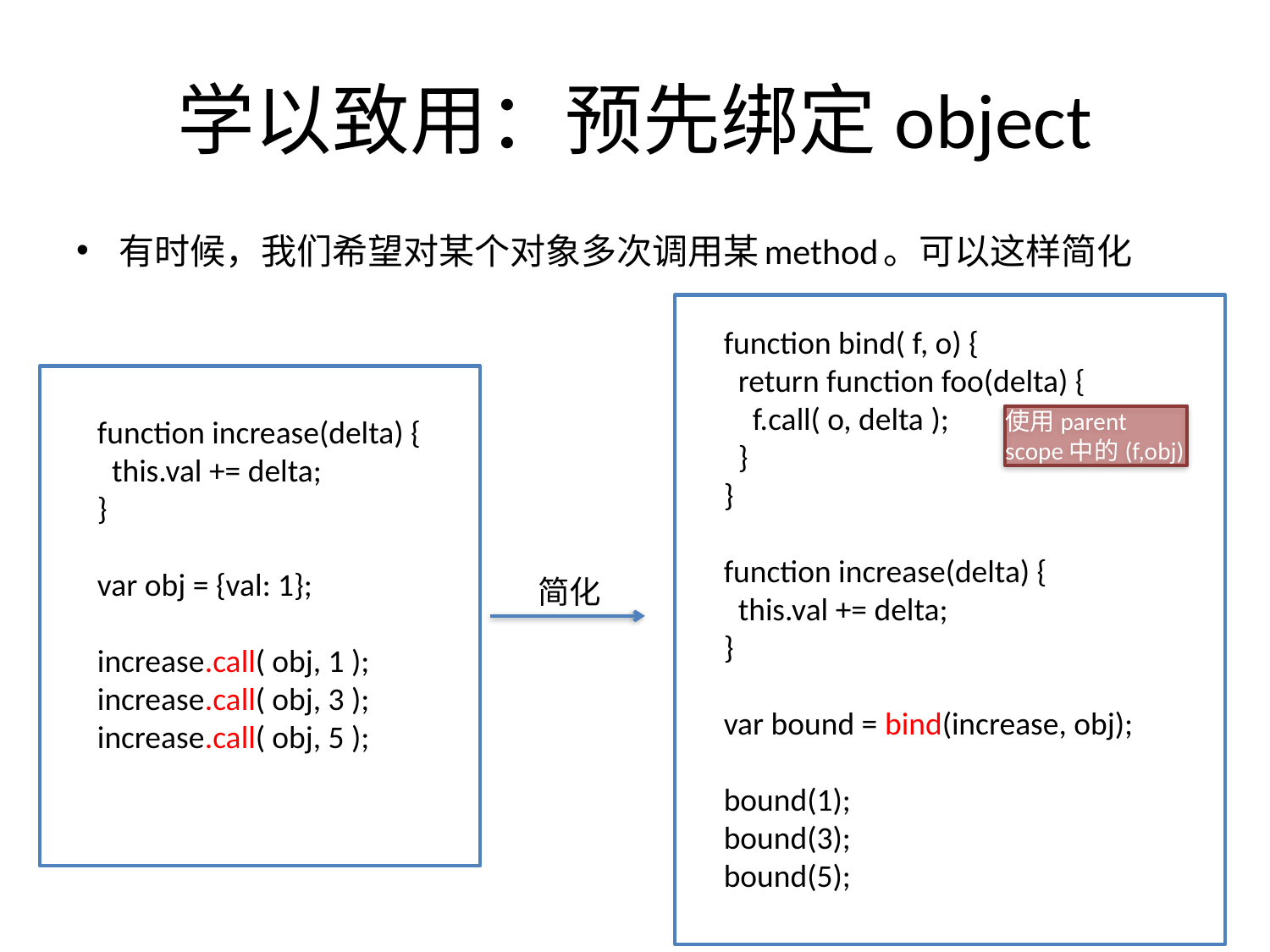

# 学以致用：预先绑定object
有时候，我们希望对某个对象多次调用某method。可以这样简化

function bind( f, o) {
  return function foo(delta) {
    f.call( o, delta );
  }
}

function increase(delta) {
  this.val += delta;
}

var bound = bind(increase, obj);

bound(1);
bound(3);
bound(5);

function increase(delta) {
  this.val += delta;
}

var obj = {val: 1};

increase.call( obj, 1 );
increase.call( obj, 3 );
increase.call( obj, 5 );

使用parent scope中的(f,obj)
简化